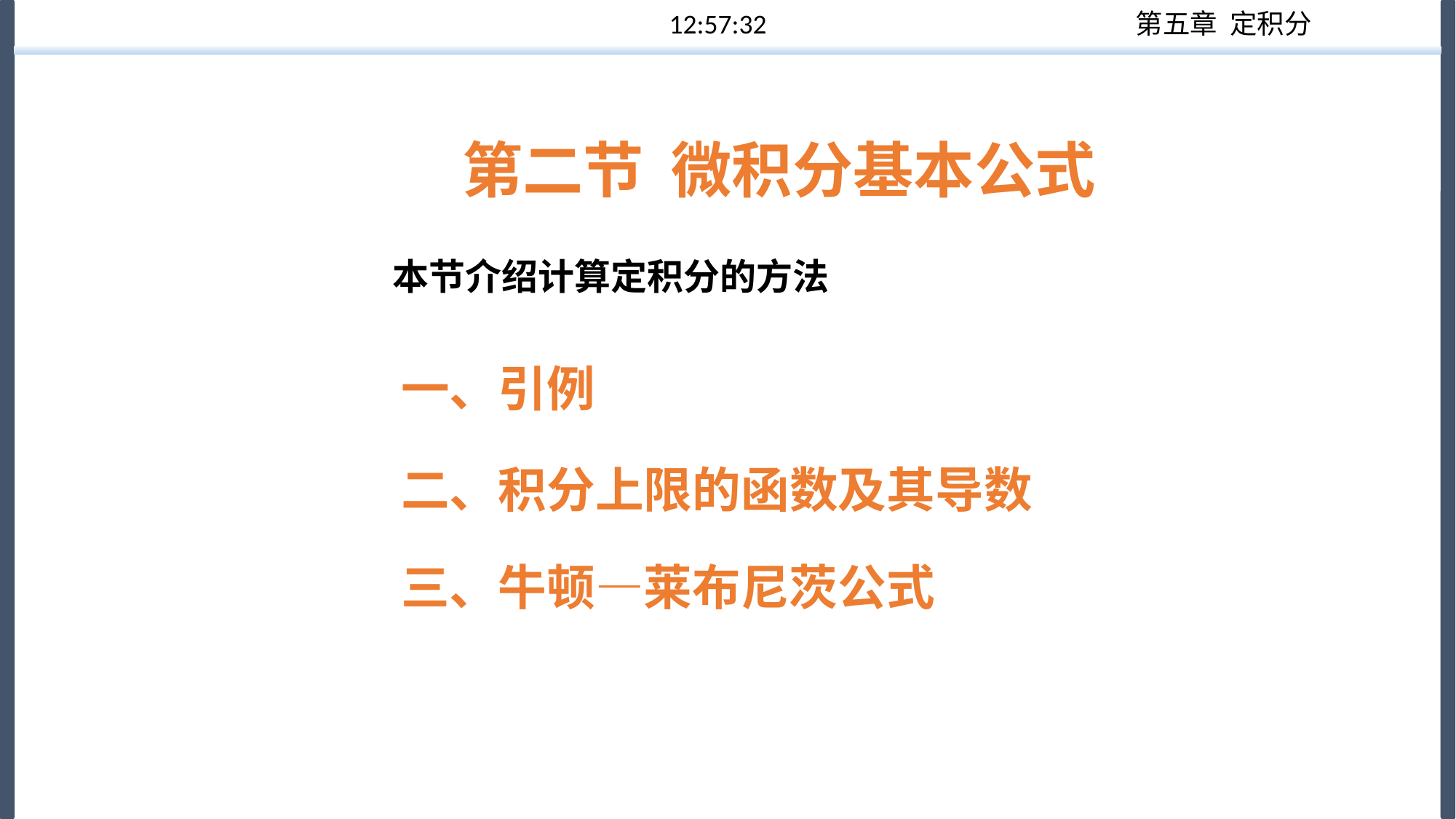

12:57:32
第二节  微积分基本公式
本节介绍计算定积分的方法
一、引例
二、积分上限的函数及其导数
三、牛顿—莱布尼茨公式